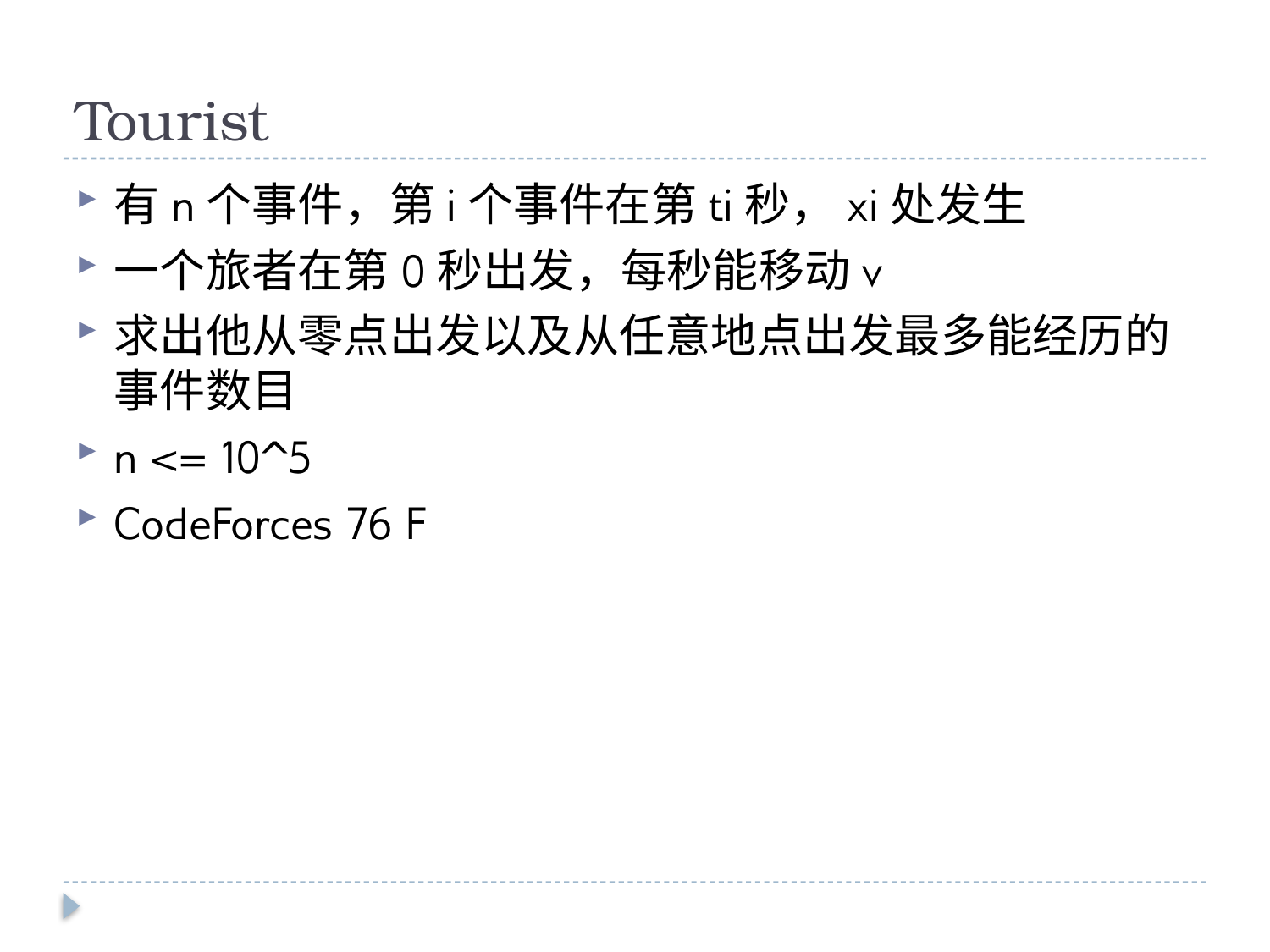

# Tourist
有n个事件，第i个事件在第ti秒，xi处发生
一个旅者在第0秒出发，每秒能移动v
求出他从零点出发以及从任意地点出发最多能经历的事件数目
n <= 10^5
CodeForces 76 F